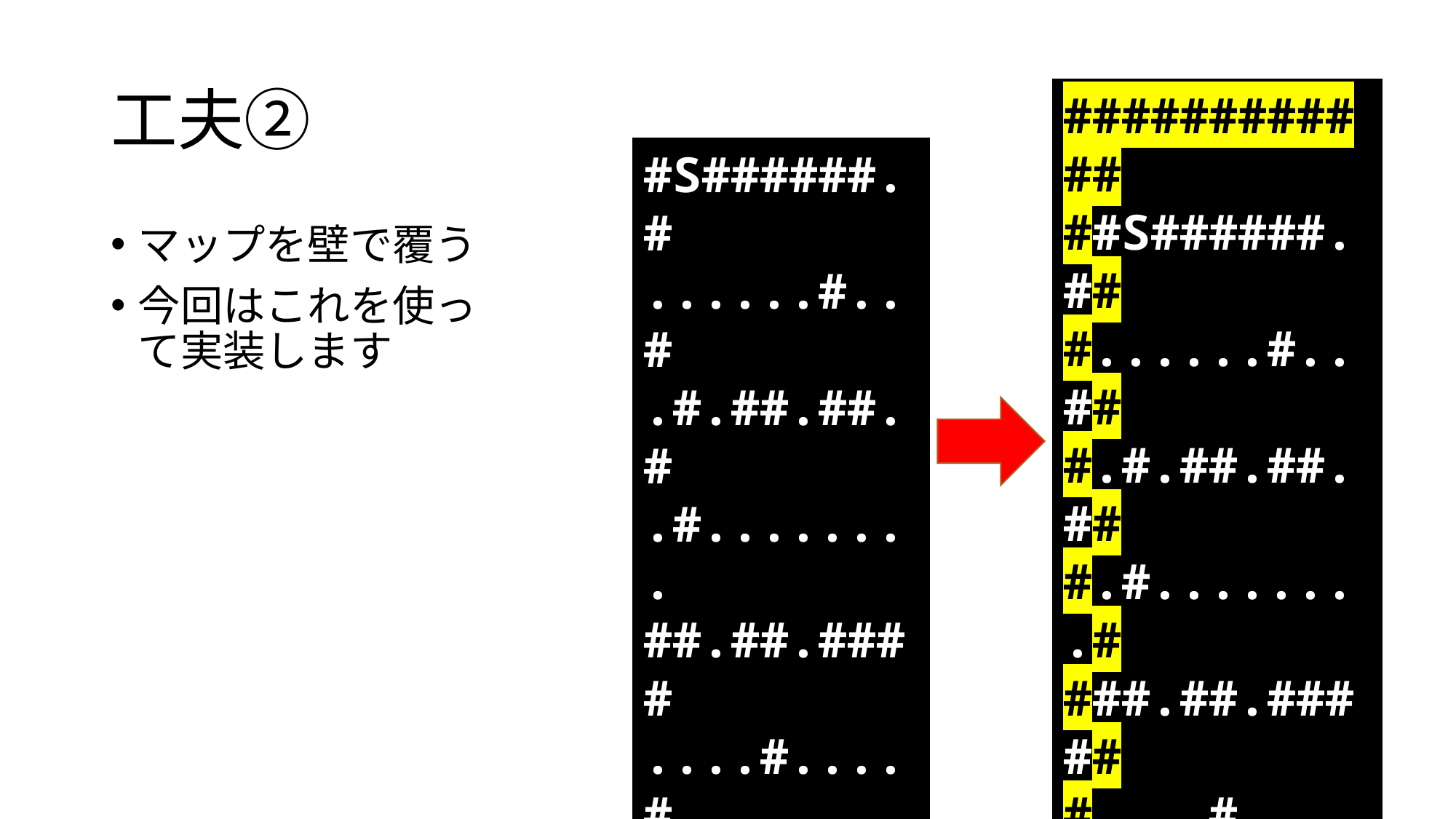

# 工夫②
############
##S######.##
#......#..##
#.#.##.##.##
#.#........#
###.##.#####
#....#....##
#.#######.##
#....#.....#
#.####.###.#
#....#...G##
############
#S######.#
......#..#
.#.##.##.#
.#........
##.##.####
....#....#
.#######.#
....#.....
.####.###.
....#...G#
マップを壁で覆う
今回はこれを使って実装します